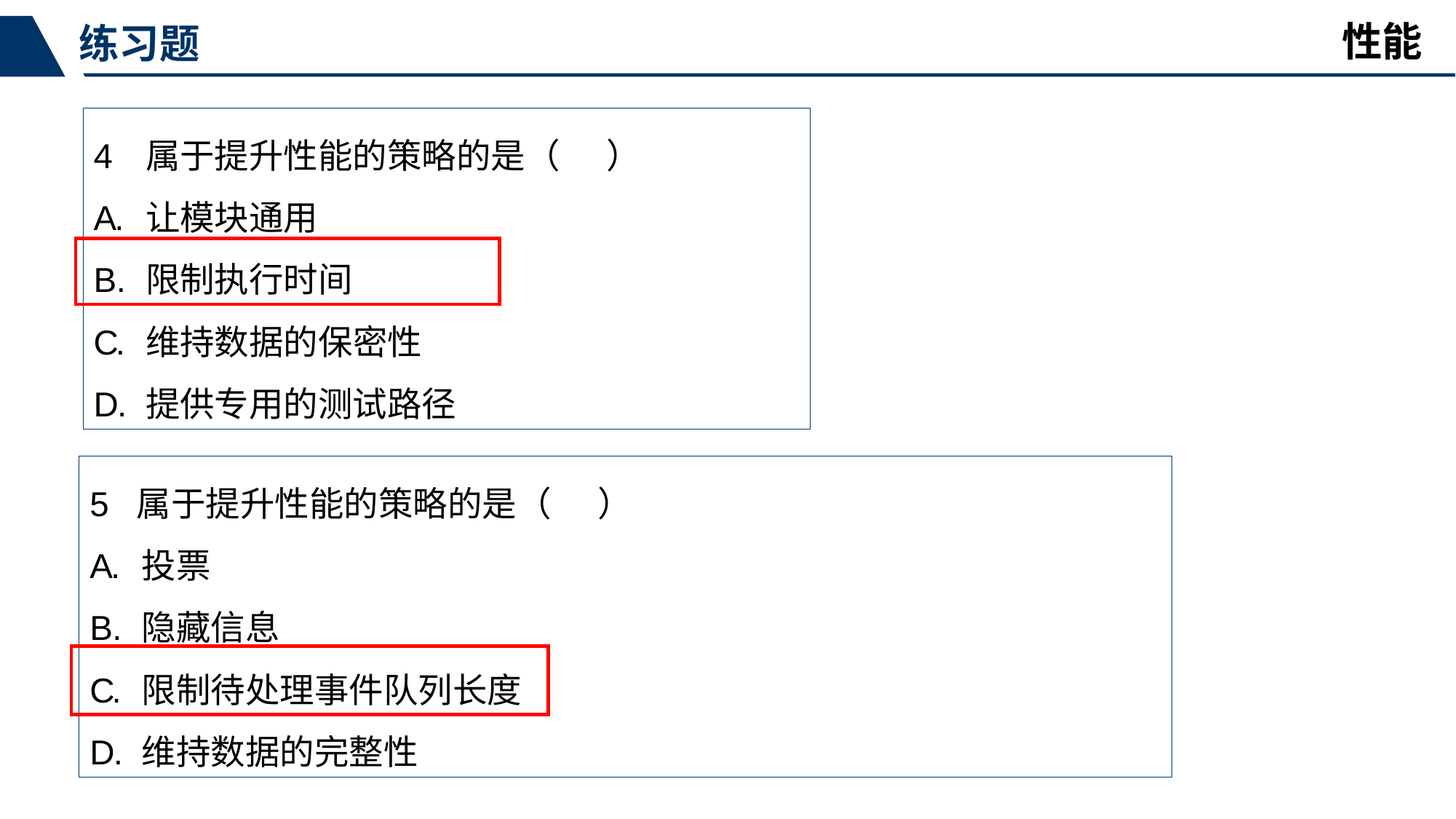

性能

练习题

属于提升性能的策略的是（      ）
让模块通用
限制执行时间
维持数据的保密性
提供专用的测试路径

5  属于提升性能的策略的是（      ）
投票
隐藏信息
限制待处理事件队列长度
维持数据的完整性